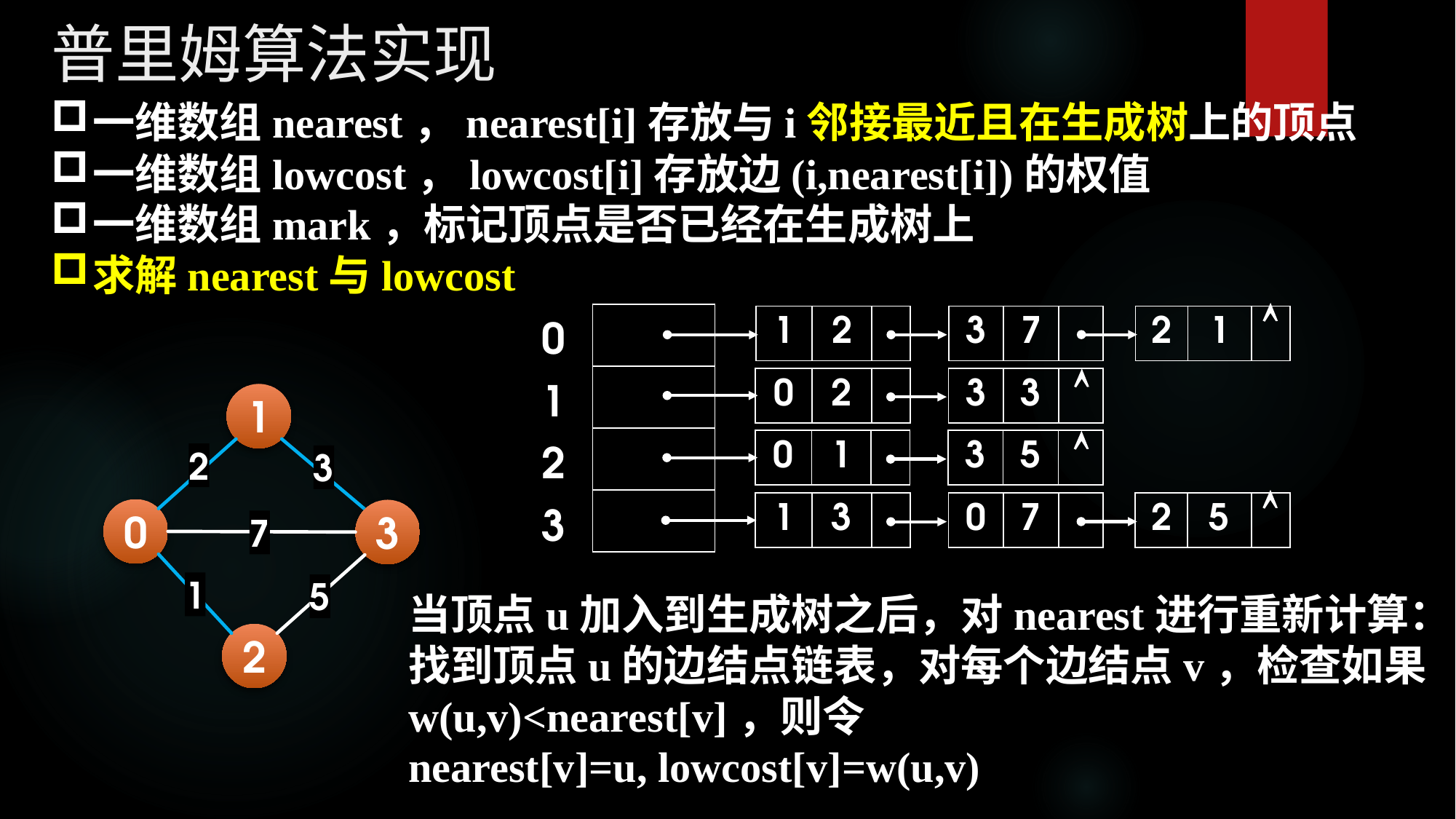

普里姆算法实现
一维数组nearest，nearest[i]存放与i邻接最近且在生成树上的顶点
一维数组lowcost，lowcost[i]存放边(i,nearest[i])的权值
一维数组mark，标记顶点是否已经在生成树上
求解nearest与lowcost
∧
|  |
| --- |
|  |
|  |
|  |
0
| 1 | 2 |  |
| --- | --- | --- |
| 3 | 7 |  |
| --- | --- | --- |
| 2 | 1 |  |
| --- | --- | --- |
∧
| 0 | 2 |  |
| --- | --- | --- |
| 3 | 3 |  |
| --- | --- | --- |
1
1
2
3
0
3
7
1
5
2
∧
| 0 | 1 |  |
| --- | --- | --- |
| 3 | 5 |  |
| --- | --- | --- |
2
∧
| 1 | 3 |  |
| --- | --- | --- |
| 0 | 7 |  |
| --- | --- | --- |
| 2 | 5 |  |
| --- | --- | --- |
3
当顶点u加入到生成树之后，对nearest进行重新计算：
找到顶点u的边结点链表，对每个边结点v，检查如果
w(u,v)<nearest[v]，则令
nearest[v]=u, lowcost[v]=w(u,v)